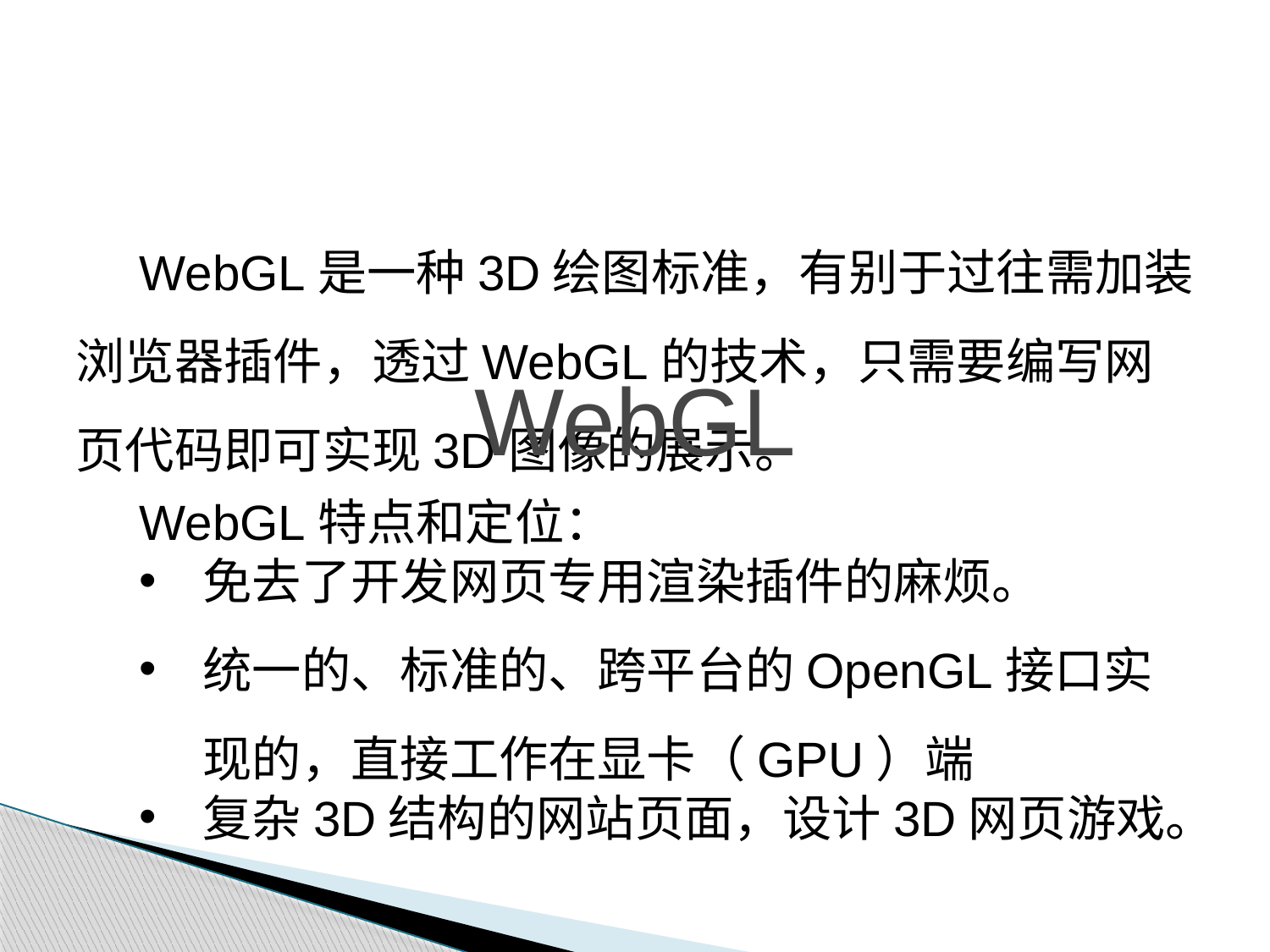

WebGL是一种3D绘图标准，有别于过往需加装浏览器插件，透过WebGL的技术，只需要编写网页代码即可实现3D图像的展示。

# WebGL
WebGL特点和定位：
免去了开发网页专用渲染插件的麻烦。
统一的、标准的、跨平台的OpenGL接口实现的，直接工作在显卡（GPU）端
复杂3D结构的网站页面，设计3D网页游戏。